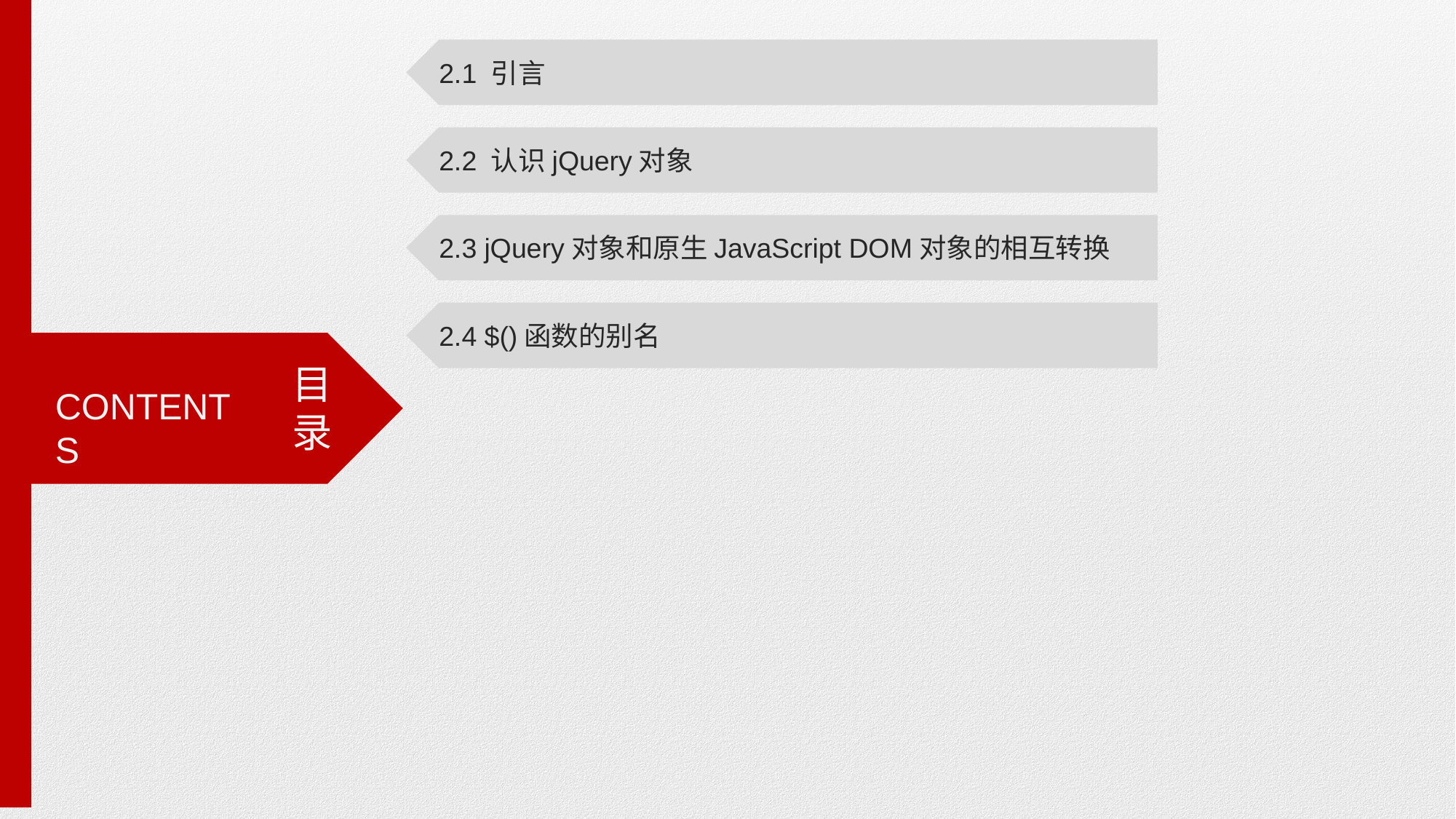

2.1 引言

2.2 认识jQuery对象

2.3 jQuery对象和原生JavaScript DOM对象的相互转换

2.4 $()函数的别名

目录
CONTENTS